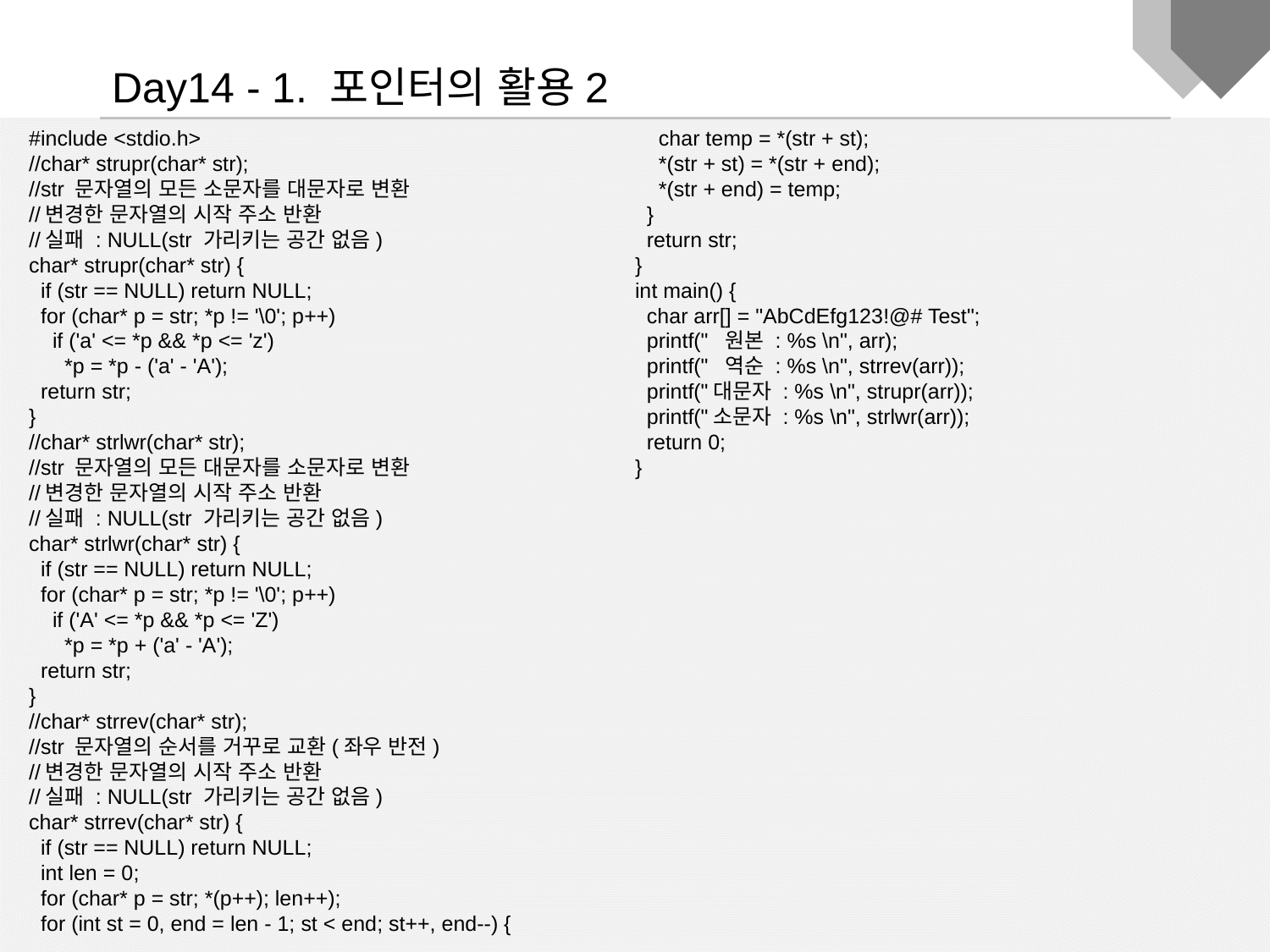

Day14 - 1. 포인터의 활용2
#include <stdio.h>
//char* strupr(char* str);
//str 문자열의 모든 소문자를 대문자로 변환
//변경한 문자열의 시작 주소 반환
//실패 : NULL(str 가리키는 공간 없음)
char* strupr(char* str) {
  if (str == NULL) return NULL;
  for (char* p = str; *p != '\0'; p++)
    if ('a' <= *p && *p <= 'z')
      *p = *p - ('a' - 'A');
  return str;
}
//char* strlwr(char* str);
//str 문자열의 모든 대문자를 소문자로 변환
//변경한 문자열의 시작 주소 반환
//실패 : NULL(str 가리키는 공간 없음)
char* strlwr(char* str) {
  if (str == NULL) return NULL;
  for (char* p = str; *p != '\0'; p++)
    if ('A' <= *p && *p <= 'Z')
      *p = *p + ('a' - 'A');
  return str;
}
//char* strrev(char* str);
//str 문자열의 순서를 거꾸로 교환(좌우 반전)
//변경한 문자열의 시작 주소 반환
//실패 : NULL(str 가리키는 공간 없음)
char* strrev(char* str) {
  if (str == NULL) return NULL;
  int len = 0;
  for (char* p = str; *(p++); len++);
  for (int st = 0, end = len - 1; st < end; st++, end--) {
    char temp = *(str + st);
    *(str + st) = *(str + end);
    *(str + end) = temp;
  }
  return str;
}
int main() {
  char arr[] = "AbCdEfg123!@# Test";
  printf("  원본 : %s \n", arr);
  printf("  역순 : %s \n", strrev(arr));
  printf("대문자 : %s \n", strupr(arr));
  printf("소문자 : %s \n", strlwr(arr));
  return 0;
}